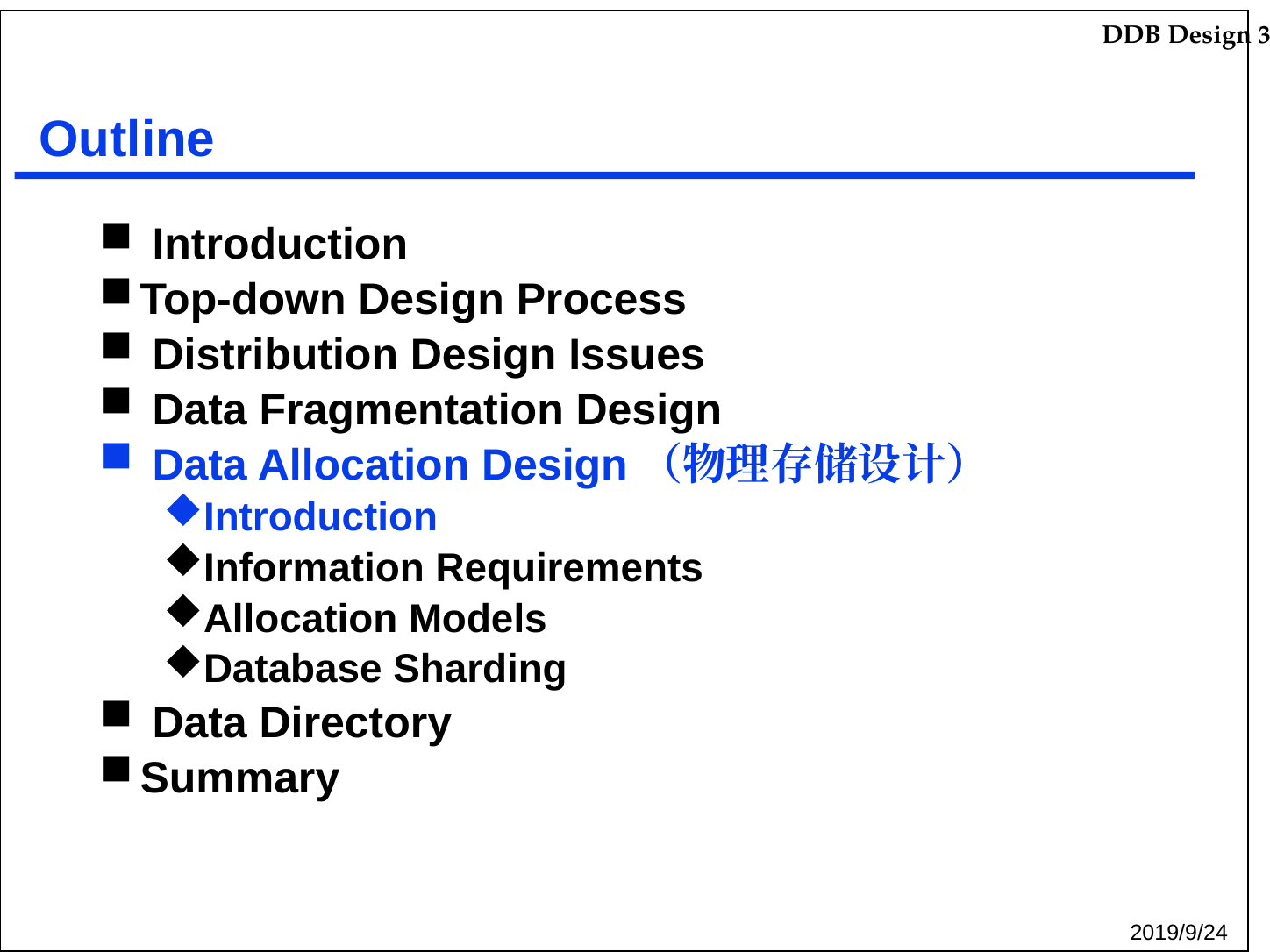

# Outline
 Introduction
Top-down Design Process
 Distribution Design Issues
 Data Fragmentation Design
 Data Allocation Design（物理存储设计）
Introduction
Information Requirements
Allocation Models
Database Sharding
 Data Directory
Summary